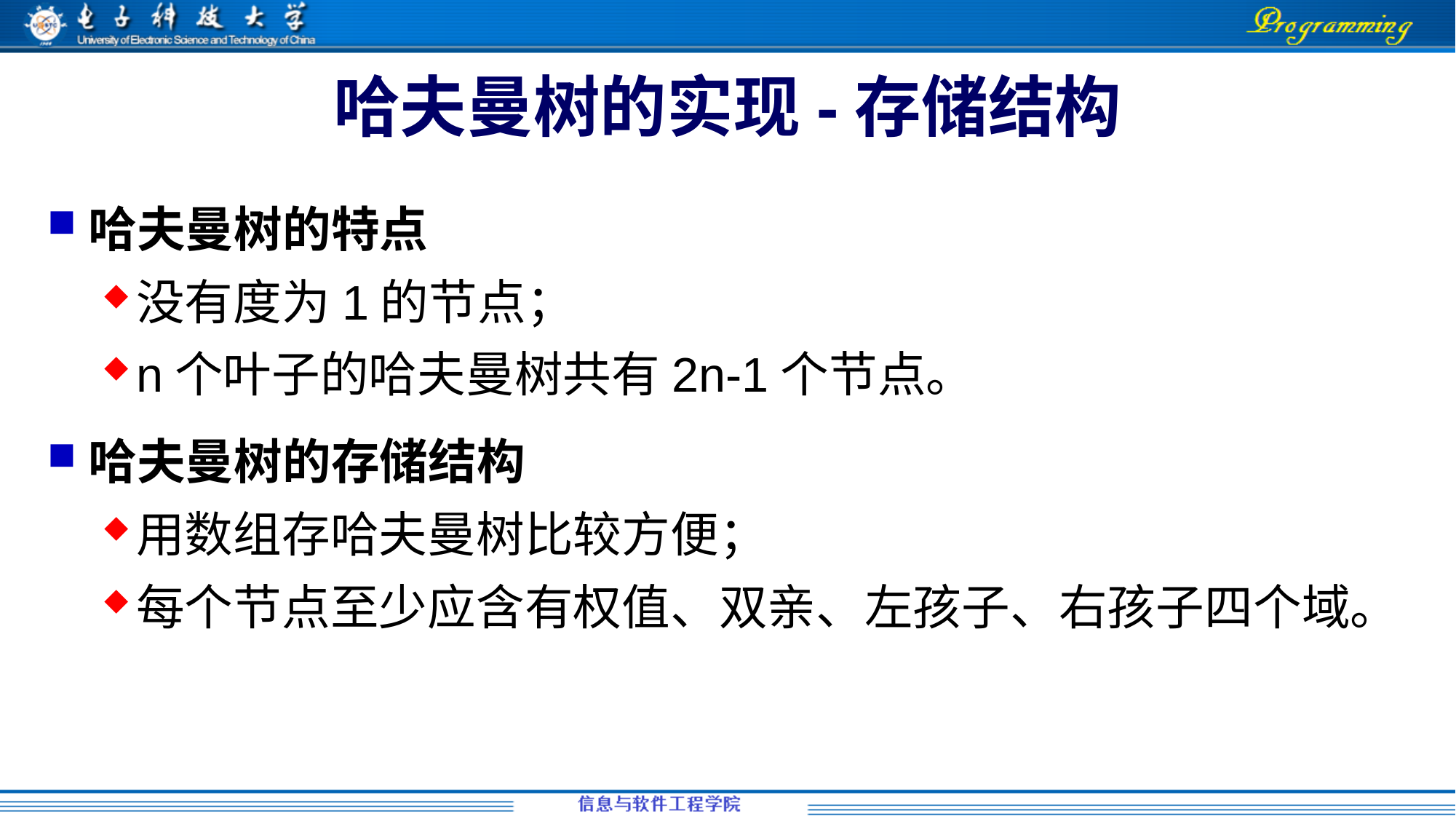

# 哈夫曼树的实现-存储结构
哈夫曼树的特点
没有度为1的节点；
n个叶子的哈夫曼树共有2n-1个节点。
哈夫曼树的存储结构
用数组存哈夫曼树比较方便；
每个节点至少应含有权值、双亲、左孩子、右孩子四个域。